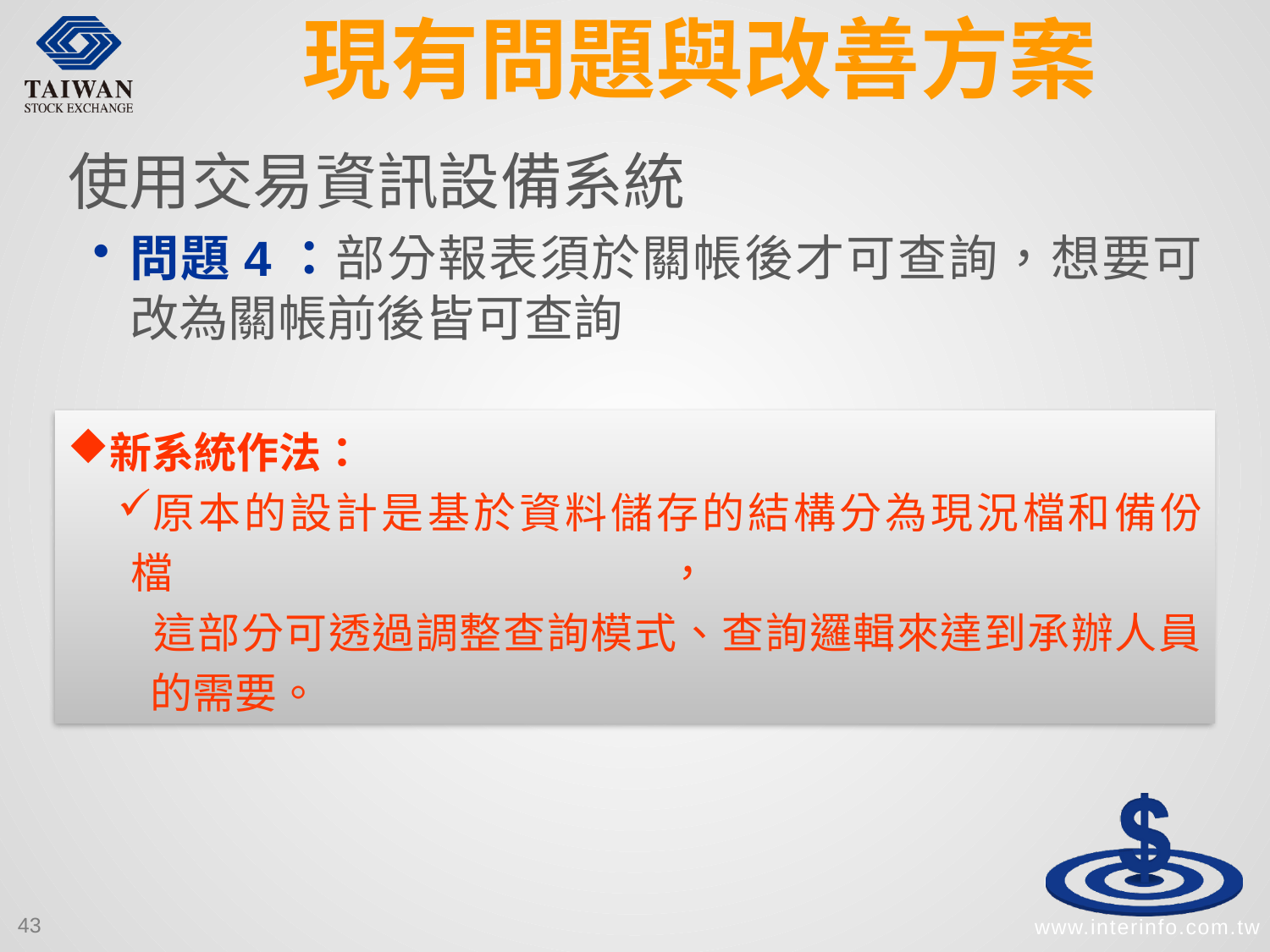

# 現有問題與改善方案
使用交易資訊設備系統
問題4：部分報表須於關帳後才可查詢，想要可改為關帳前後皆可查詢
新系統作法：
原本的設計是基於資料儲存的結構分為現況檔和備份檔，
  這部分可透過調整查詢模式、查詢邏輯來達到承辦人員
  的需要。